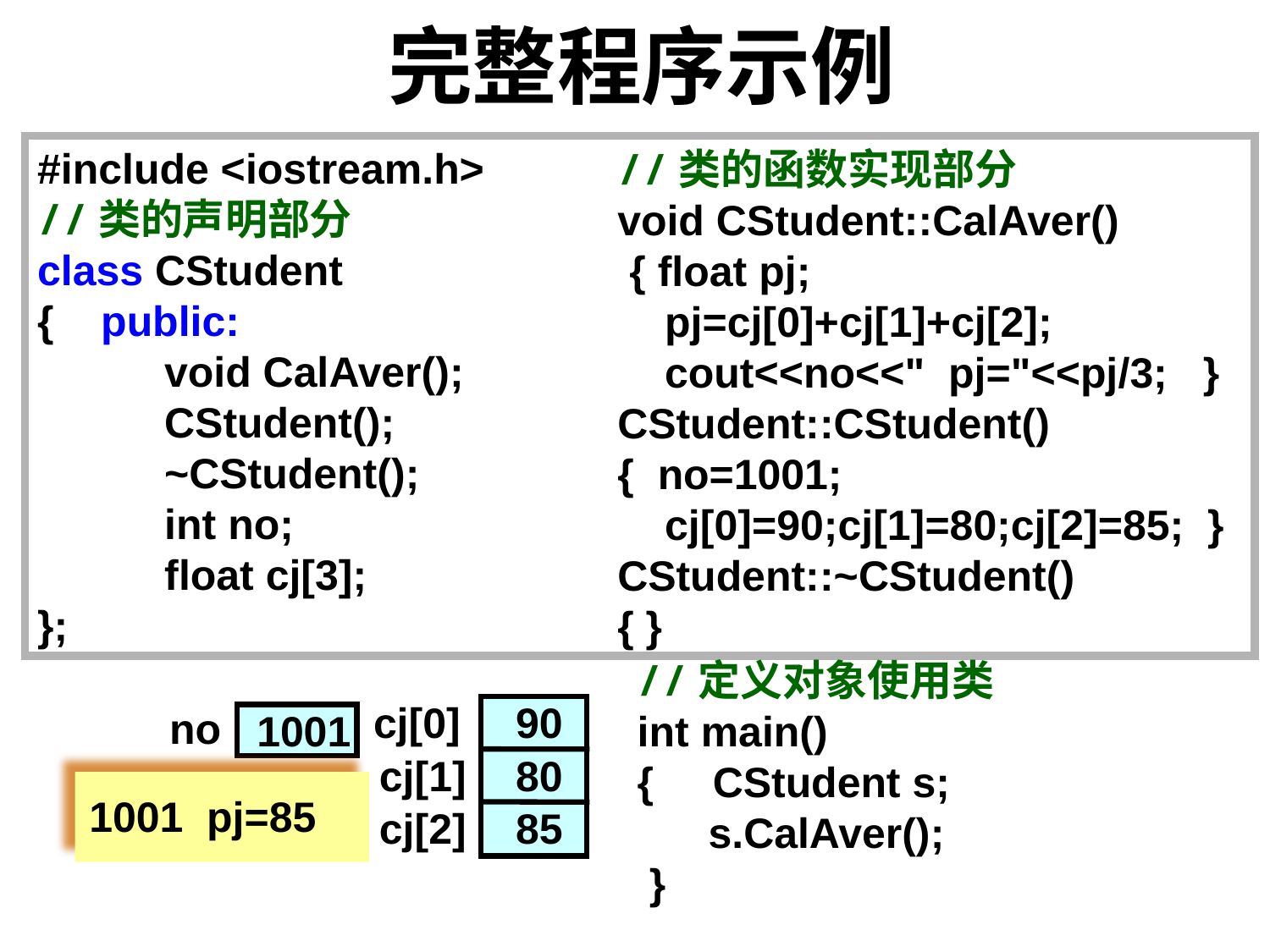

# 完整程序示例
#include <iostream.h>
//类的声明部分
class CStudent
{    public:
	void CalAver();
	CStudent();
	~CStudent();
  	int no;
	float cj[3];
};
//类的函数实现部分
void CStudent::CalAver()
 { float pj;
    pj=cj[0]+cj[1]+cj[2];
    cout<<no<<"  pj="<<pj/3;   }
CStudent::CStudent()
{  no=1001;
    cj[0]=90;cj[1]=80;cj[2]=85;  }
CStudent::~CStudent()
{ }
//定义对象使用类
int main()
{     CStudent s;
      s.CalAver();
 }
no
cj[0]

90

1001
cj[1]

80

1001  pj=85
cj[2]

85